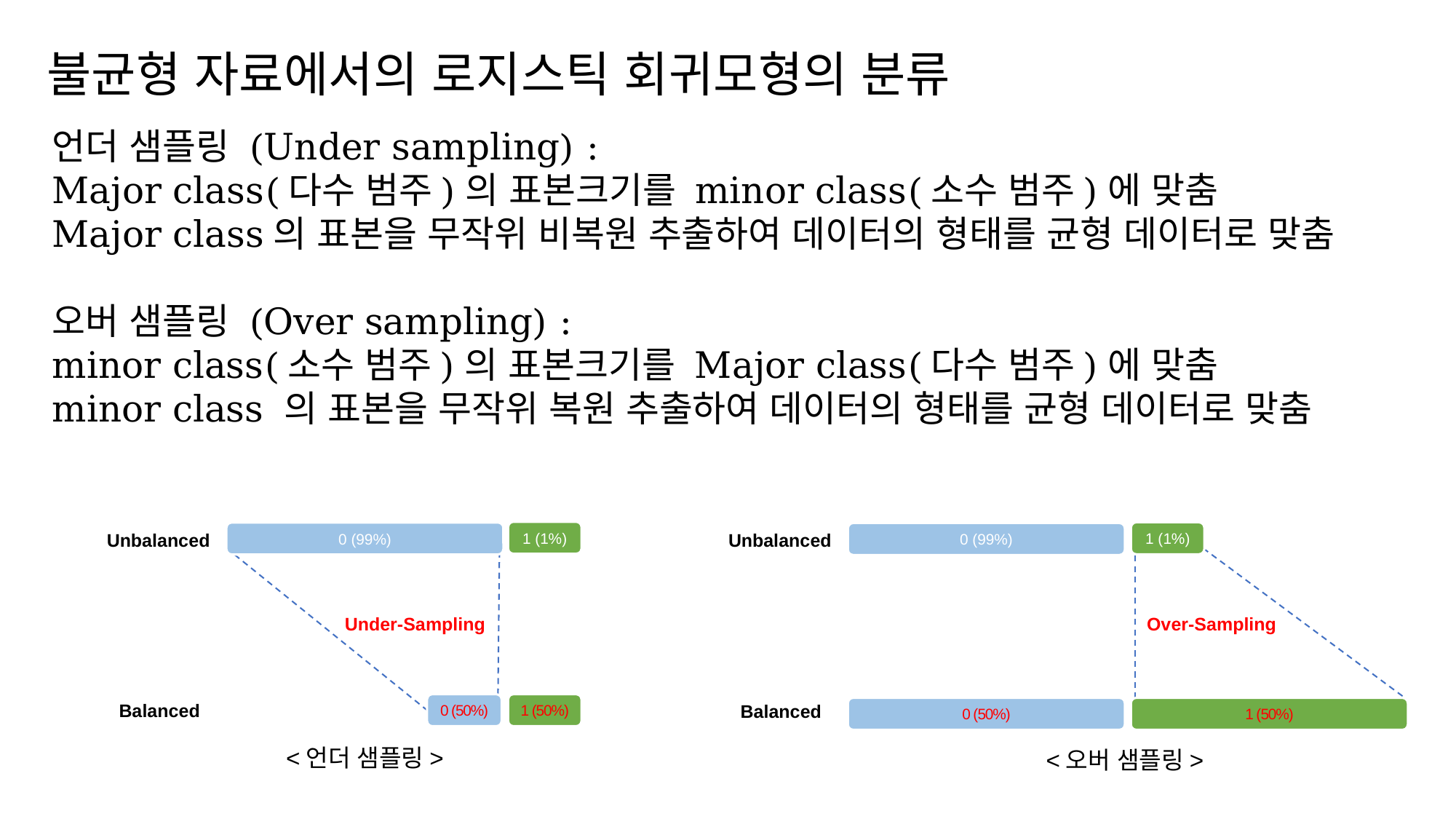

불균형 자료에서의 로지스틱 회귀모형의 분류
언더 샘플링 (Under sampling) :
Major class(다수 범주)의 표본크기를 minor class(소수 범주)에 맞춤
Major class의 표본을 무작위 비복원 추출하여 데이터의 형태를 균형 데이터로 맞춤

오버 샘플링 (Over sampling) :
minor class(소수 범주)의 표본크기를 Major class(다수 범주)에 맞춤
minor class 의 표본을 무작위 복원 추출하여 데이터의 형태를 균형 데이터로 맞춤
1 (1%)
1 (1%)
0 (99%)
0 (99%)
Unbalanced
Unbalanced
Under-Sampling
Over-Sampling
Balanced
0 (50%)
1 (50%)
Balanced
0 (50%)
1 (50%)
<언더 샘플링>
<오버 샘플링>